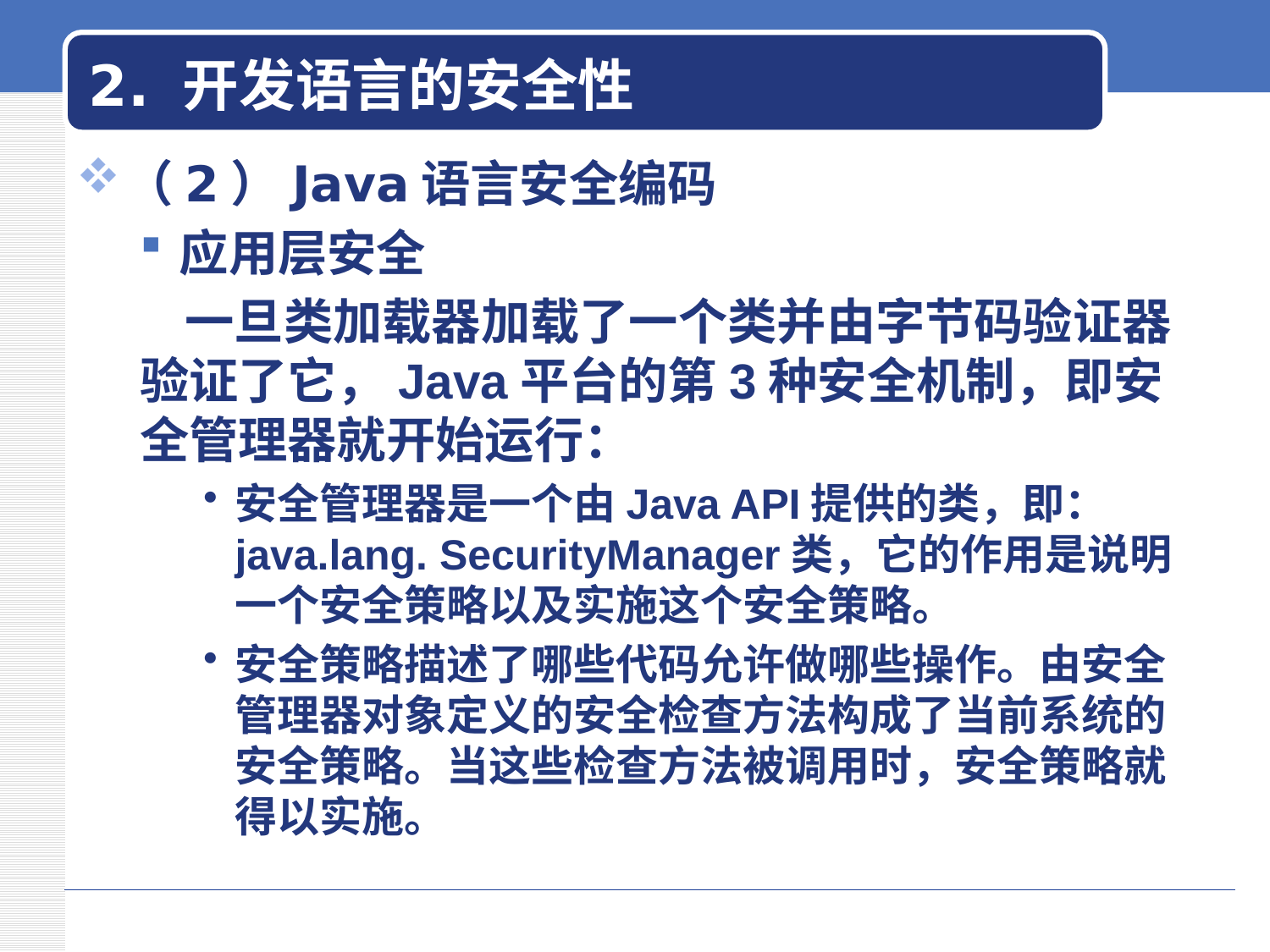

# 2. 开发语言的安全性
（2）Java语言安全编码
应用层安全
   一旦类加载器加载了一个类并由字节码验证器验证了它，Java平台的第3种安全机制，即安全管理器就开始运行：
安全管理器是一个由Java API提供的类，即：java.lang. SecurityManager类，它的作用是说明一个安全策略以及实施这个安全策略。
安全策略描述了哪些代码允许做哪些操作。由安全管理器对象定义的安全检查方法构成了当前系统的安全策略。当这些检查方法被调用时，安全策略就得以实施。